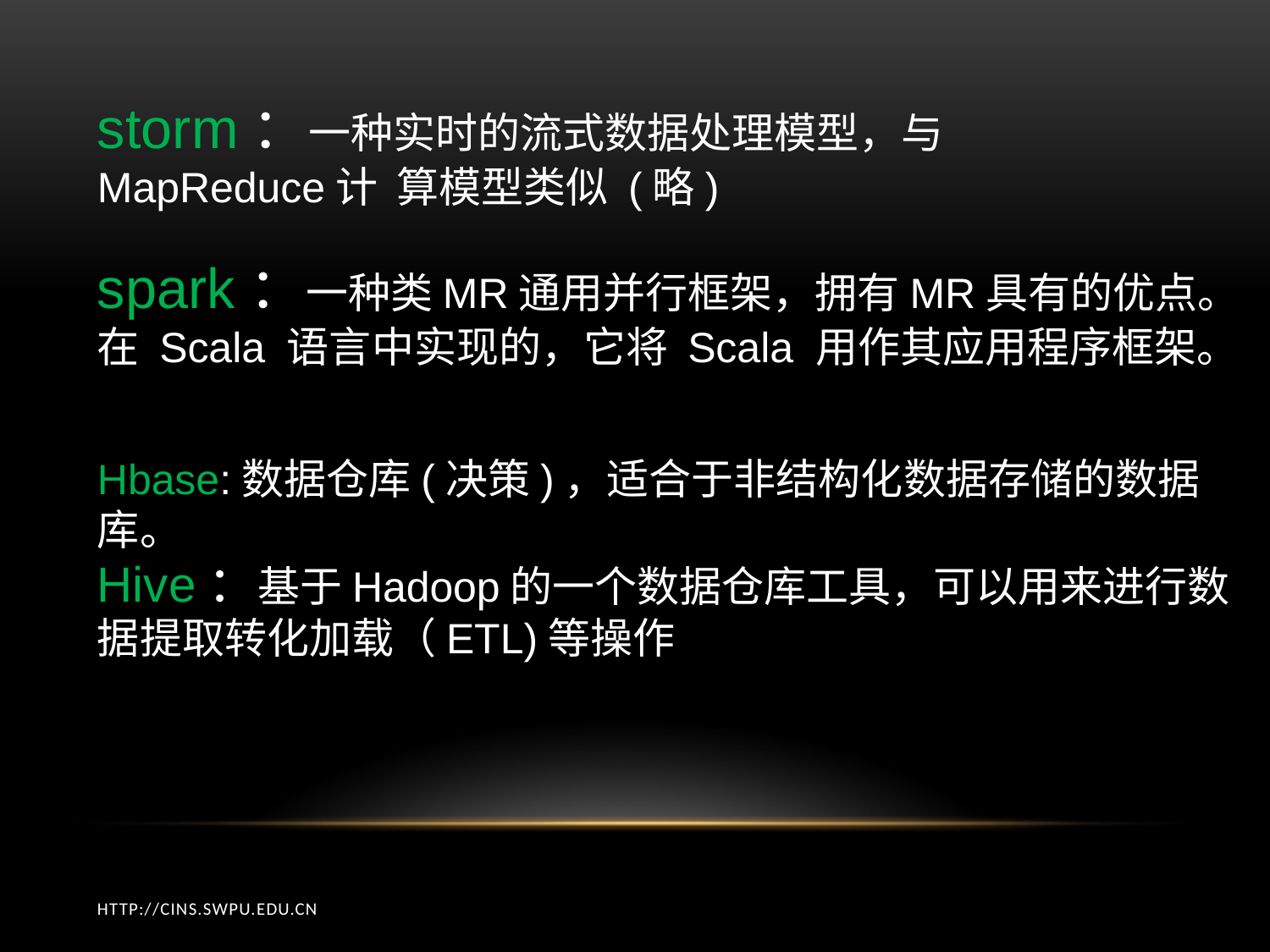

storm：一种实时的流式数据处理模型，与MapReduce计  算模型类似 (略)
spark：一种类MR通用并行框架，拥有MR具有的优点。在 Scala 语言中实现的，它将 Scala 用作其应用程序框架。
Hbase:数据仓库(决策)，适合于非结构化数据存储的数据库。
Hive：基于Hadoop的一个数据仓库工具，可以用来进行数据提取转化加载（ETL)等操作
http://cins.swpu.edu.cn
9